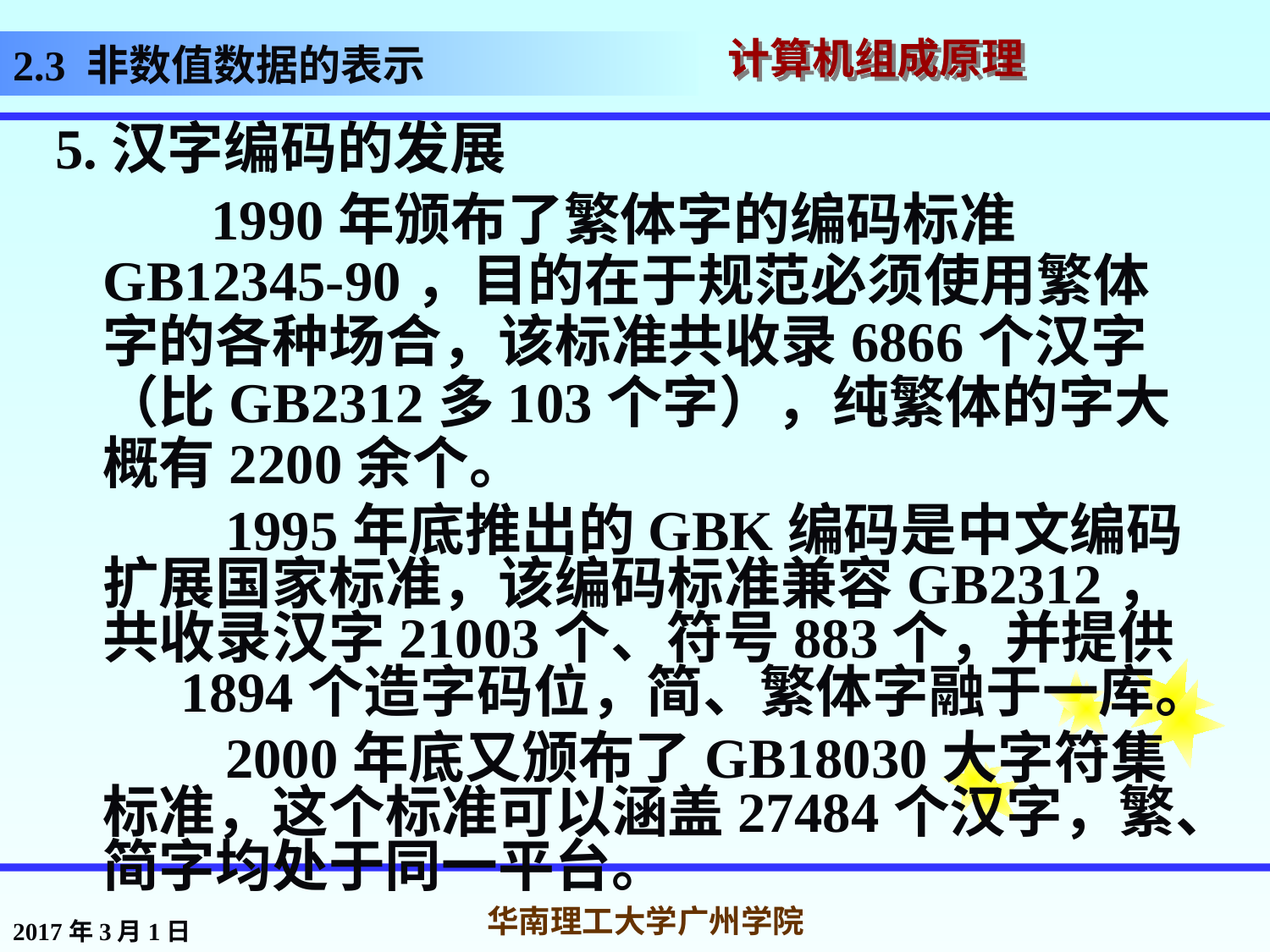

# 2.3 非数值数据的表示
5.汉字编码的发展
           1990年颁布了繁体字的编码标准GB12345-90，目的在于规范必须使用繁体字的各种场合，该标准共收录6866个汉字（比GB2312多103个字），纯繁体的字大概有2200余个。
            1995年底推出的GBK编码是中文编码扩展国家标准，该编码标准兼容GB2312，共收录汉字21003个、符号883个，并提供       1894个造字码位，简、繁体字融于一库。
            2000年底又颁布了GB18030大字符集标准，这个标准可以涵盖27484个汉字，繁、简字均处于同一平台。
2017年3月1日
华南理工大学广州学院